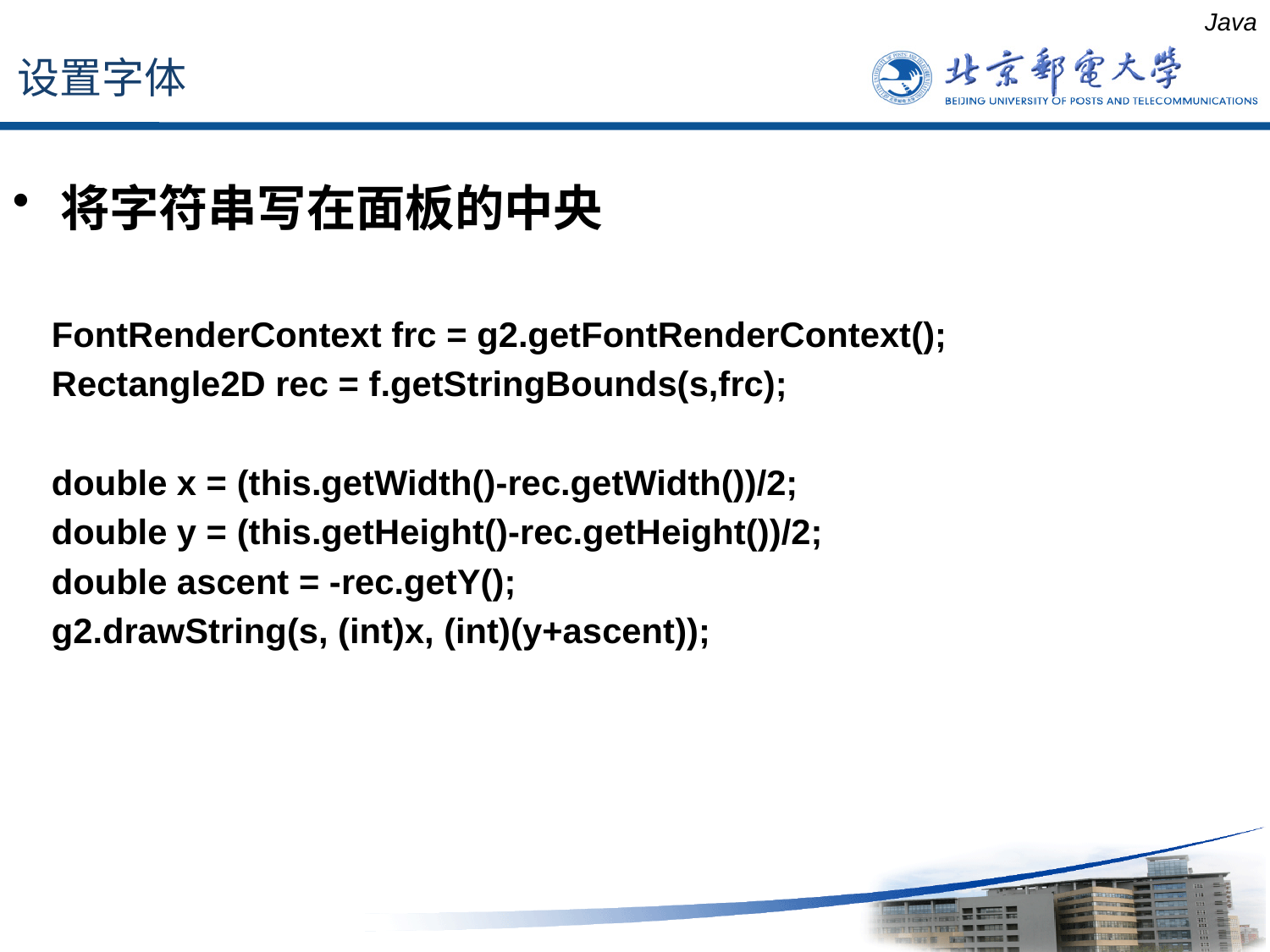

设置字体
Java
将字符串写在面板的中央

    FontRenderContext frc = g2.getFontRenderContext();
    Rectangle2D rec = f.getStringBounds(s,frc);

    double x = (this.getWidth()-rec.getWidth())/2;
    double y = (this.getHeight()-rec.getHeight())/2;
    double ascent = -rec.getY();
    g2.drawString(s, (int)x, (int)(y+ascent));